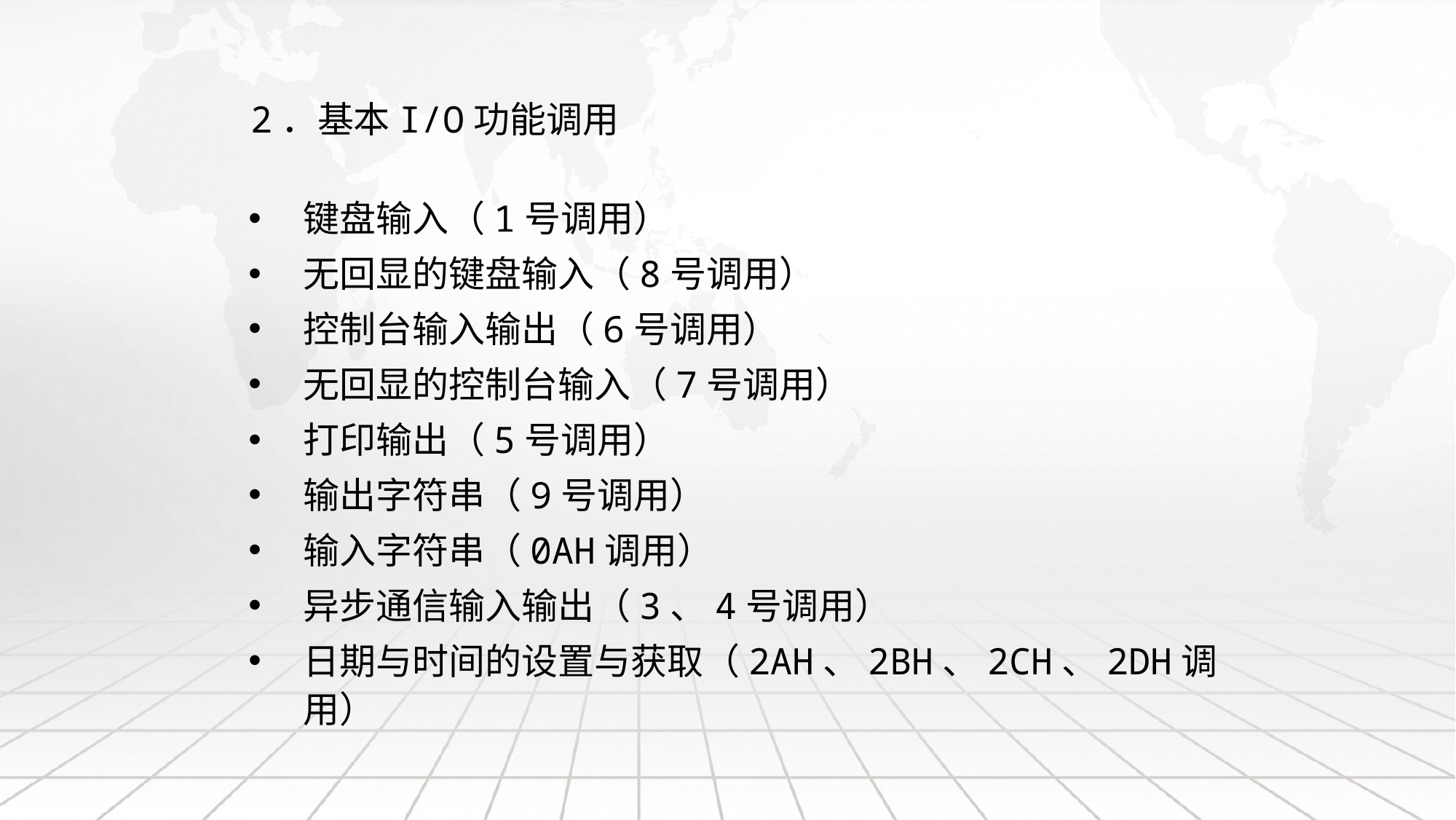

# 2．基本I/O功能调用
键盘输入（1号调用）
无回显的键盘输入（8号调用）
控制台输入输出（6号调用）
无回显的控制台输入（7号调用）
打印输出（5号调用）
输出字符串（9号调用）
输入字符串（0AH调用）
异步通信输入输出（3、4号调用）
日期与时间的设置与获取（2AH、2BH、2CH、2DH调用）